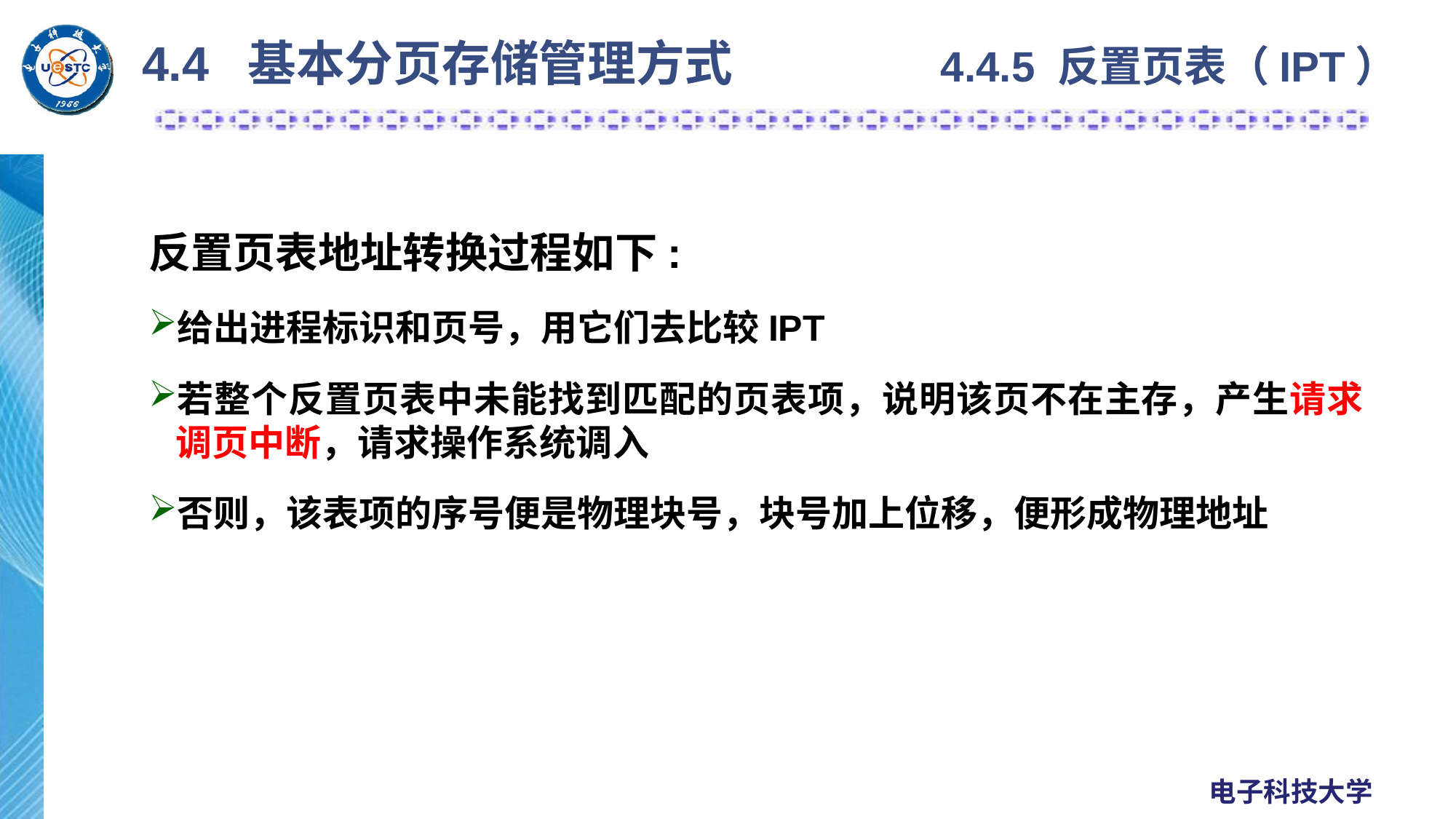

4.4  基本分页存储管理方式
# 4.4.5 反置页表（IPT）
反置页表地址转换过程如下:
给出进程标识和页号，用它们去比较IPT
若整个反置页表中未能找到匹配的页表项，说明该页不在主存，产生请求调页中断，请求操作系统调入
否则，该表项的序号便是物理块号，块号加上位移，便形成物理地址

128